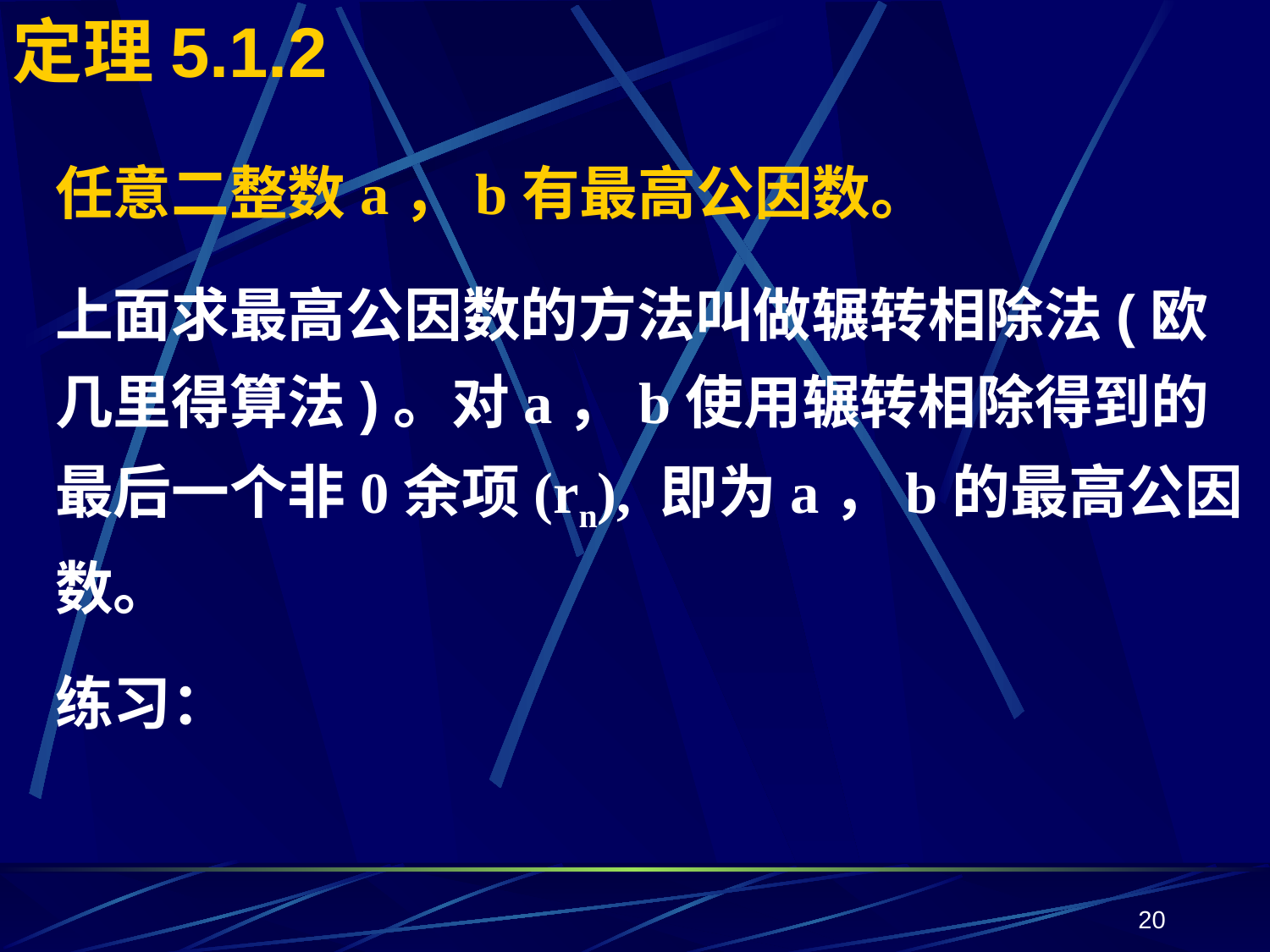

定理5.1.2
任意二整数a，b有最高公因数。
上面求最高公因数的方法叫做辗转相除法(欧几里得算法)。对a，b使用辗转相除得到的最后一个非0余项(rn), 即为a，b的最高公因数。
练习：

20